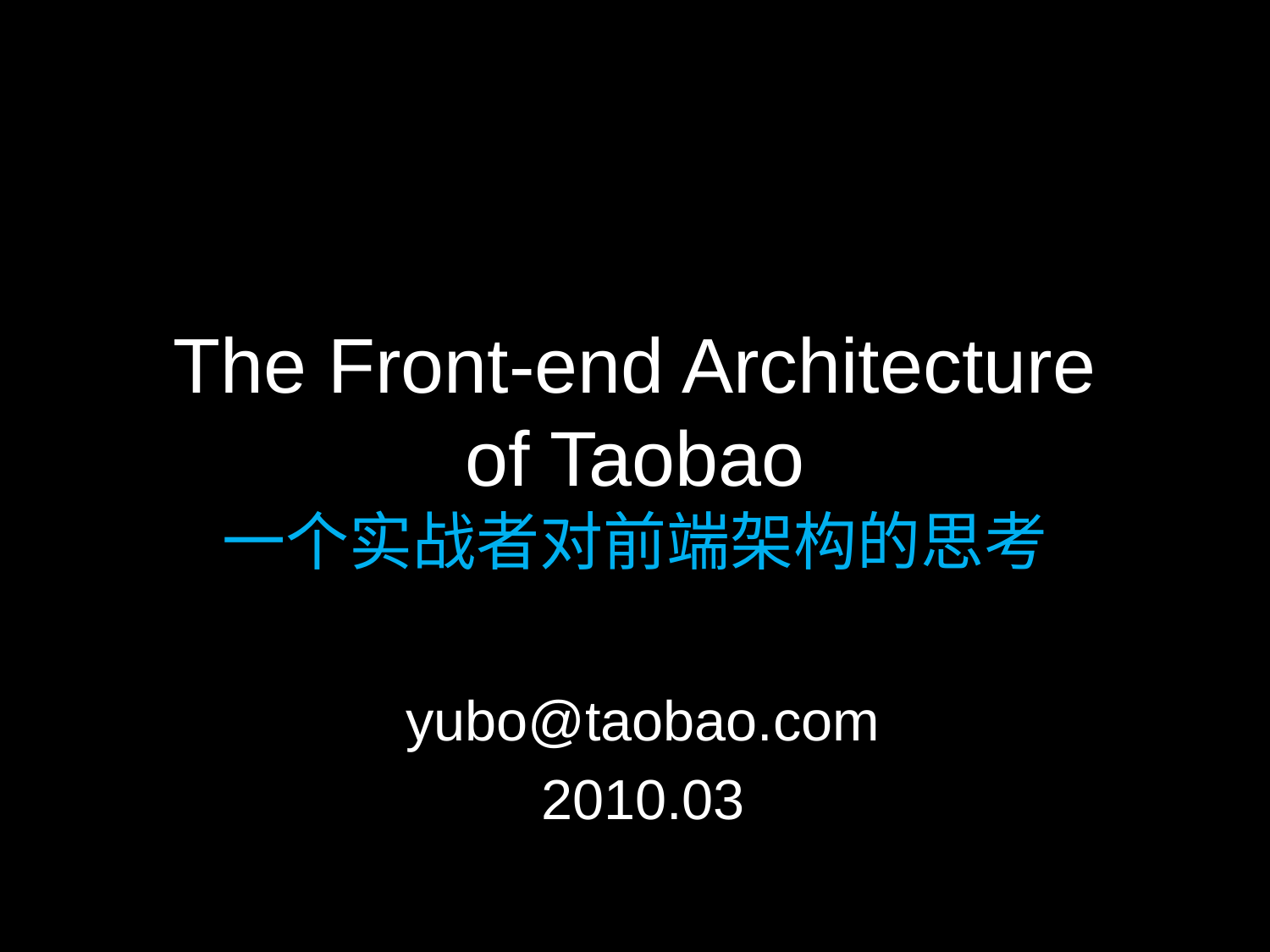

# The Front-end Architecture of Taobao 一个实战者对前端架构的思考
yubo@taobao.com
2010.03